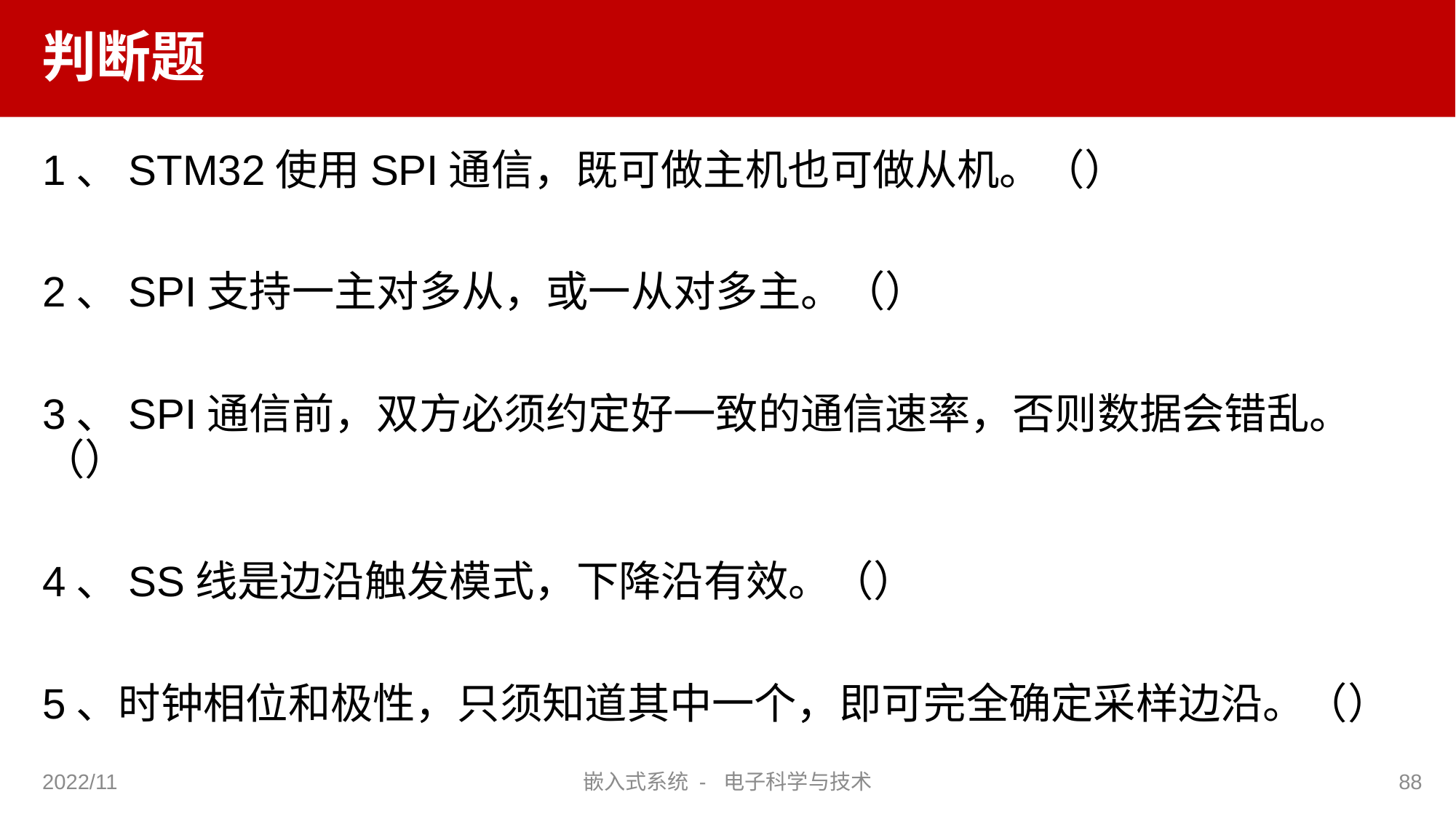

# 判断题
1、STM32使用SPI通信，既可做主机也可做从机。（）

2、SPI支持一主对多从，或一从对多主。（）

3、SPI通信前，双方必须约定好一致的通信速率，否则数据会错乱。（）

4、SS线是边沿触发模式，下降沿有效。（）

5、时钟相位和极性，只须知道其中一个，即可完全确定采样边沿。（）
2022/11
嵌入式系统 -  电子科学与技术
88